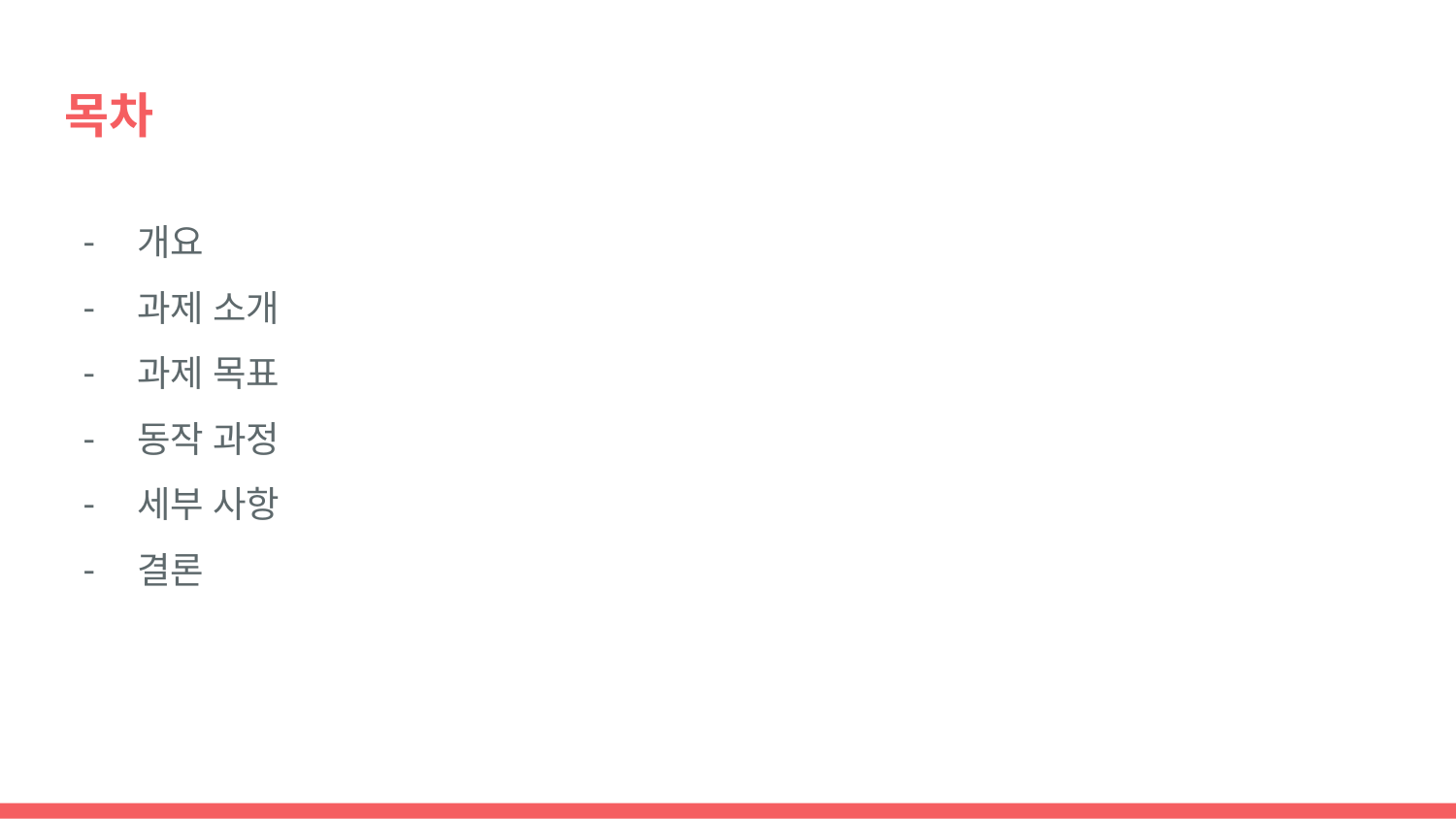

# 목차
개요
과제 소개
과제 목표
동작 과정
세부 사항
결론